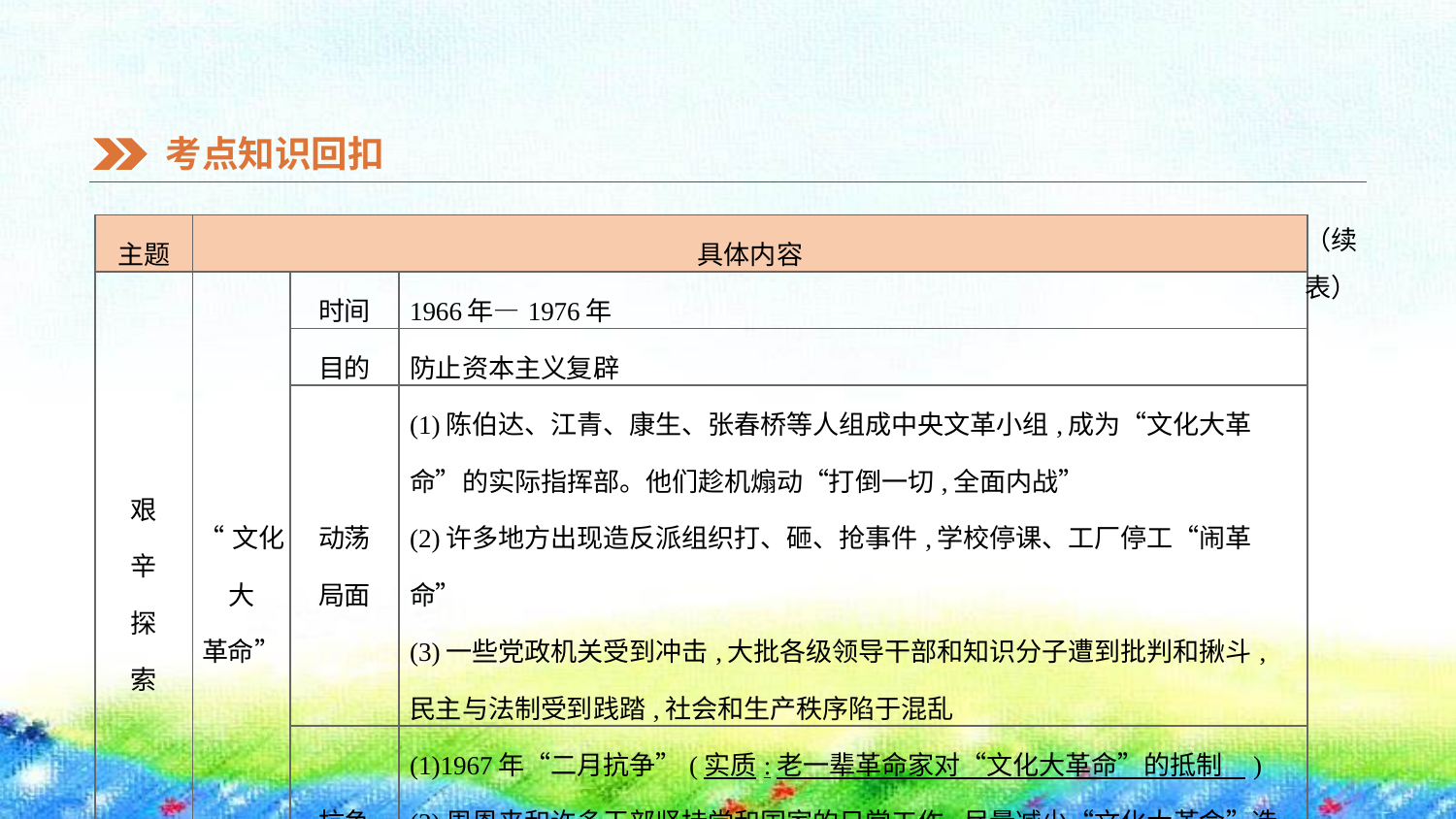

考点知识回扣

（续表）
| 主题 | 具体内容 |  |  |
| --- | --- | --- | --- |
| 艰 辛 探 索 | “文化大 革命” | 时间 | 1966年—1976年 |
|  |  | 目的 | 防止资本主义复辟 |
|  |  | 动荡 局面 | (1)陈伯达、江青、康生、张春桥等人组成中央文革小组,成为“文化大革命”的实际指挥部。他们趁机煽动“打倒一切,全面内战” (2)许多地方出现造反派组织打、砸、抢事件,学校停课、工厂停工“闹革命” (3)一些党政机关受到冲击,大批各级领导干部和知识分子遭到批判和揪斗,民主与法制受到践踏,社会和生产秩序陷于混乱 |
|  |  | 抗争 | (1)1967年“二月抗争”(实质:老一辈革命家对“文化大革命”的抵制 ) (2)周恩来和许多干部坚持党和国家的日常工作,尽量减少“文化大革命”造成的损失 |